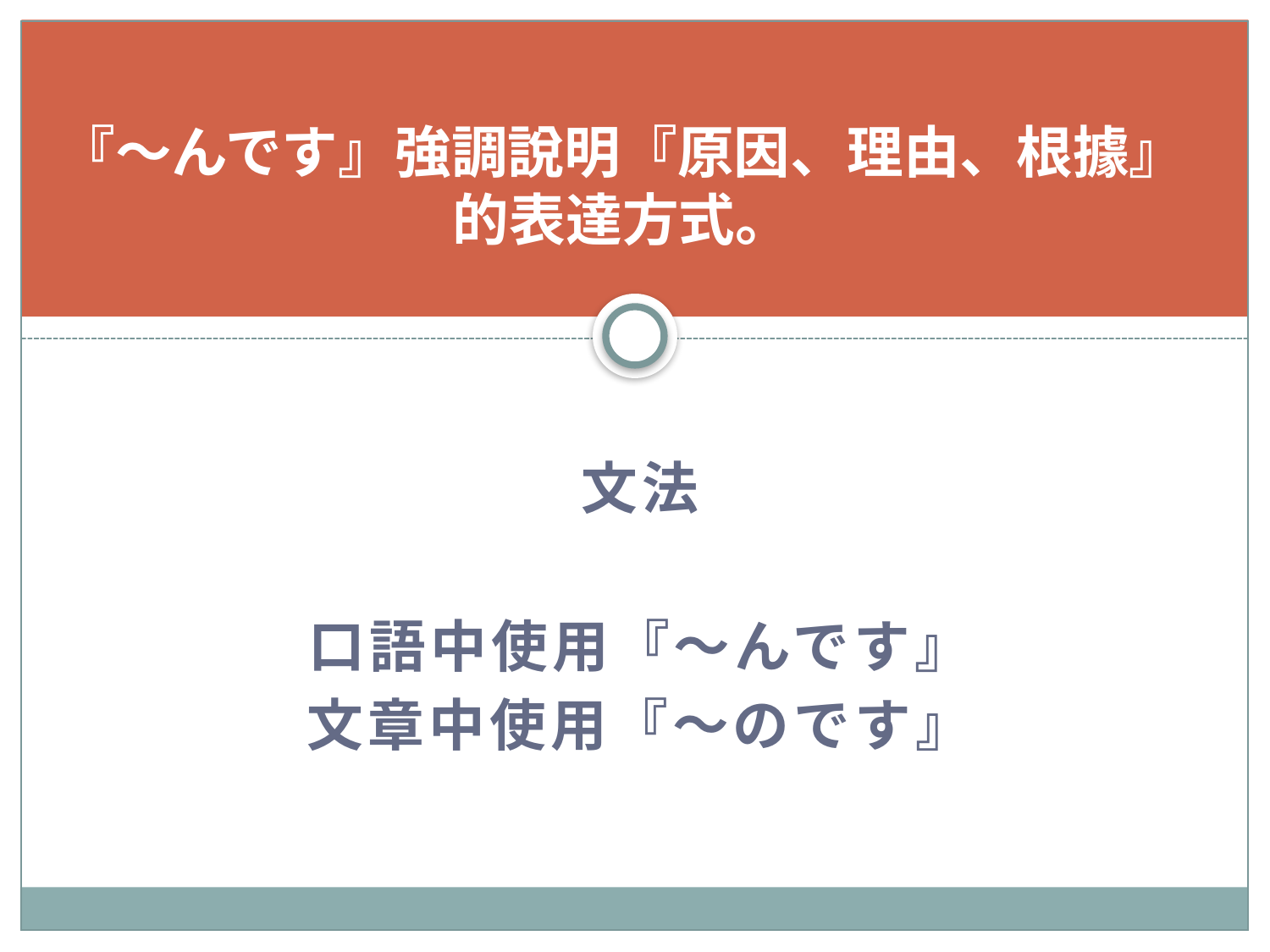

# 『～んです』強調說明『原因、理由、根據』 的表達方式。
文法

口語中使用『～んです』
文章中使用『～のです』